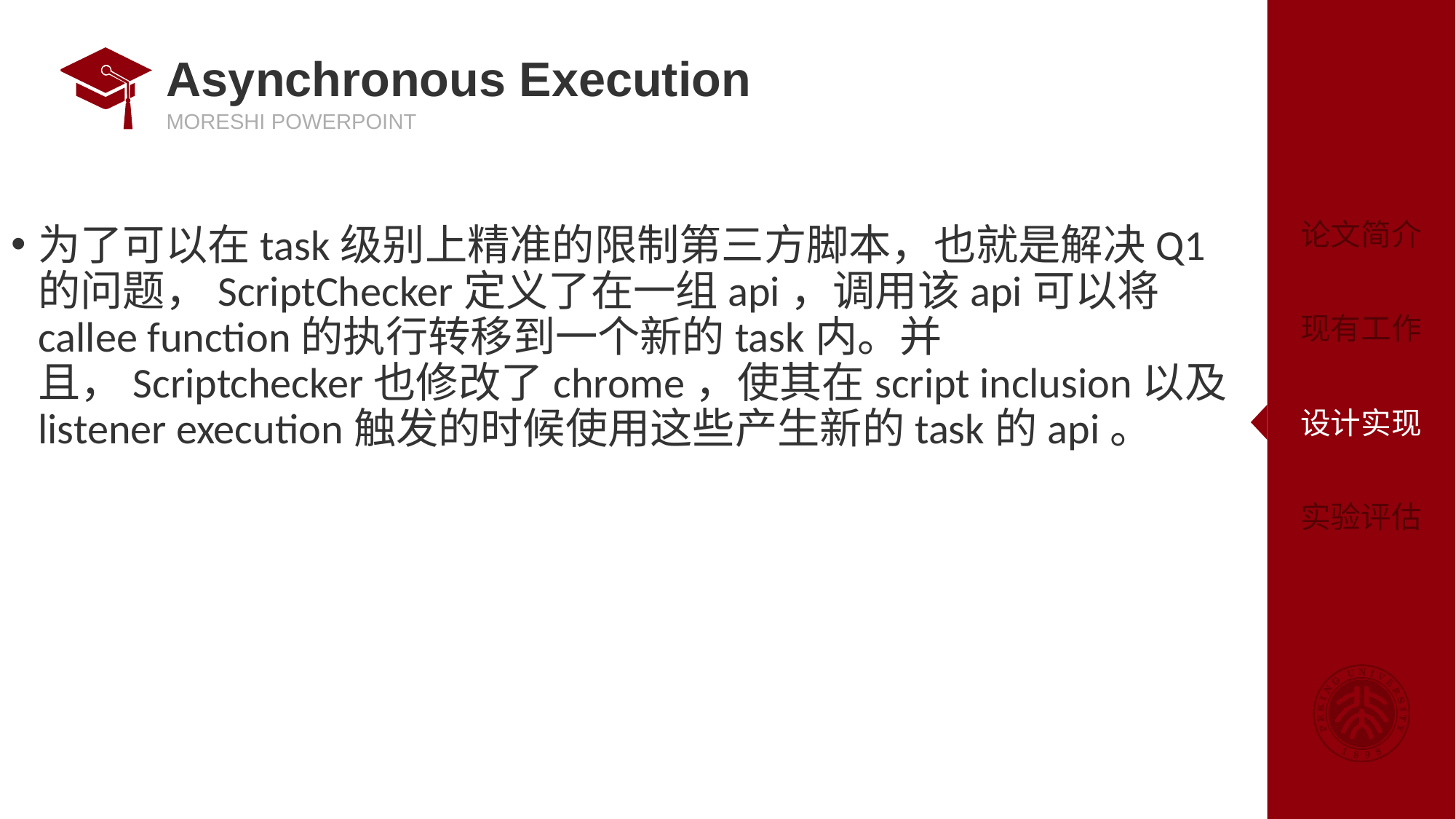

# Asynchronous Execution
为了可以在task级别上精准的限制第三方脚本，也就是解决Q1的问题，ScriptChecker定义了在一组api，调用该api可以将callee function的执行转移到一个新的task内。并且，Scriptchecker也修改了chrome，使其在script inclusion以及listener execution触发的时候使用这些产生新的task的api。